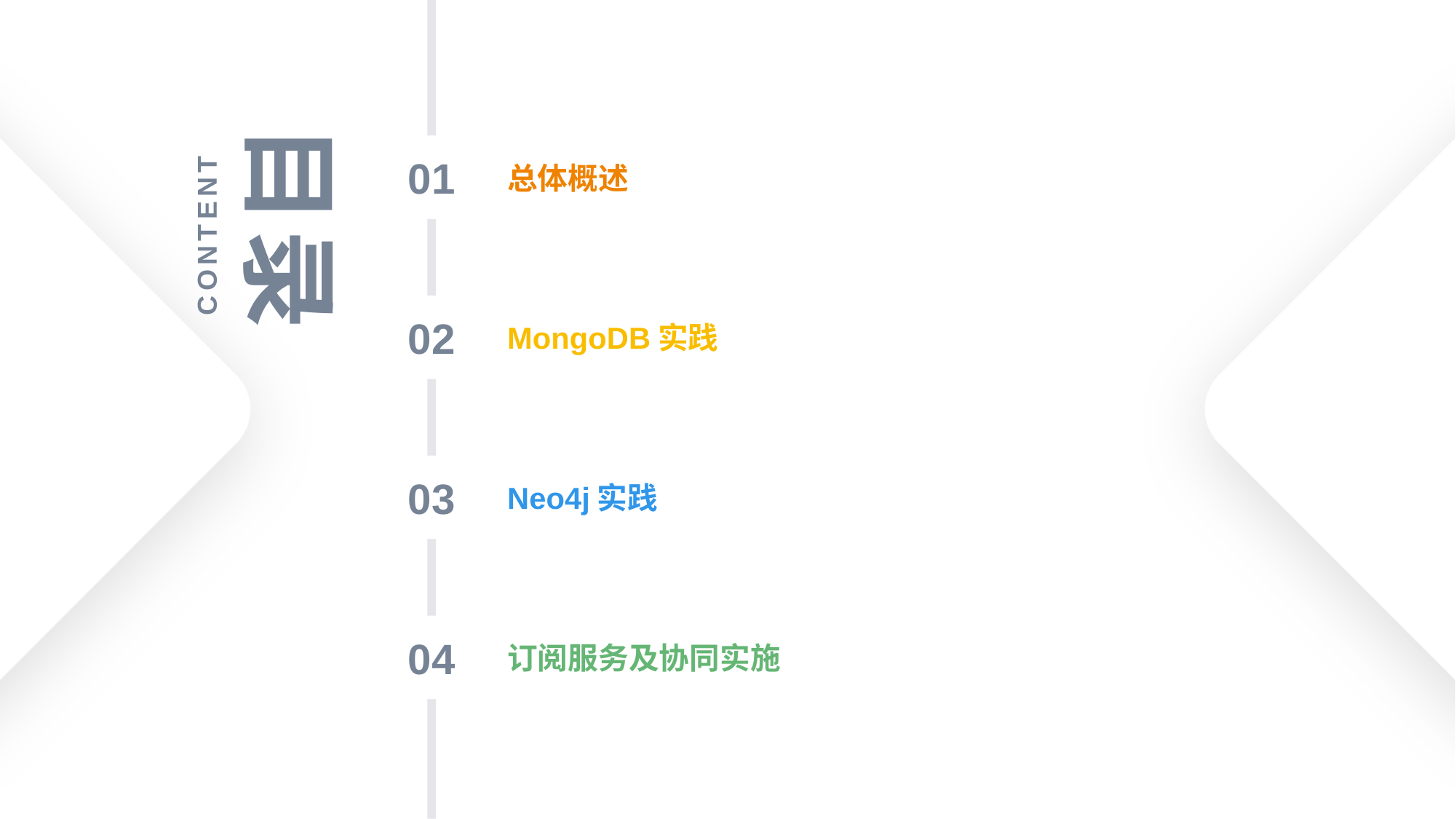

01
总体概述
02
MongoDB实践
03
Neo4j实践
04
订阅服务及协同实施

目录
CONTENT